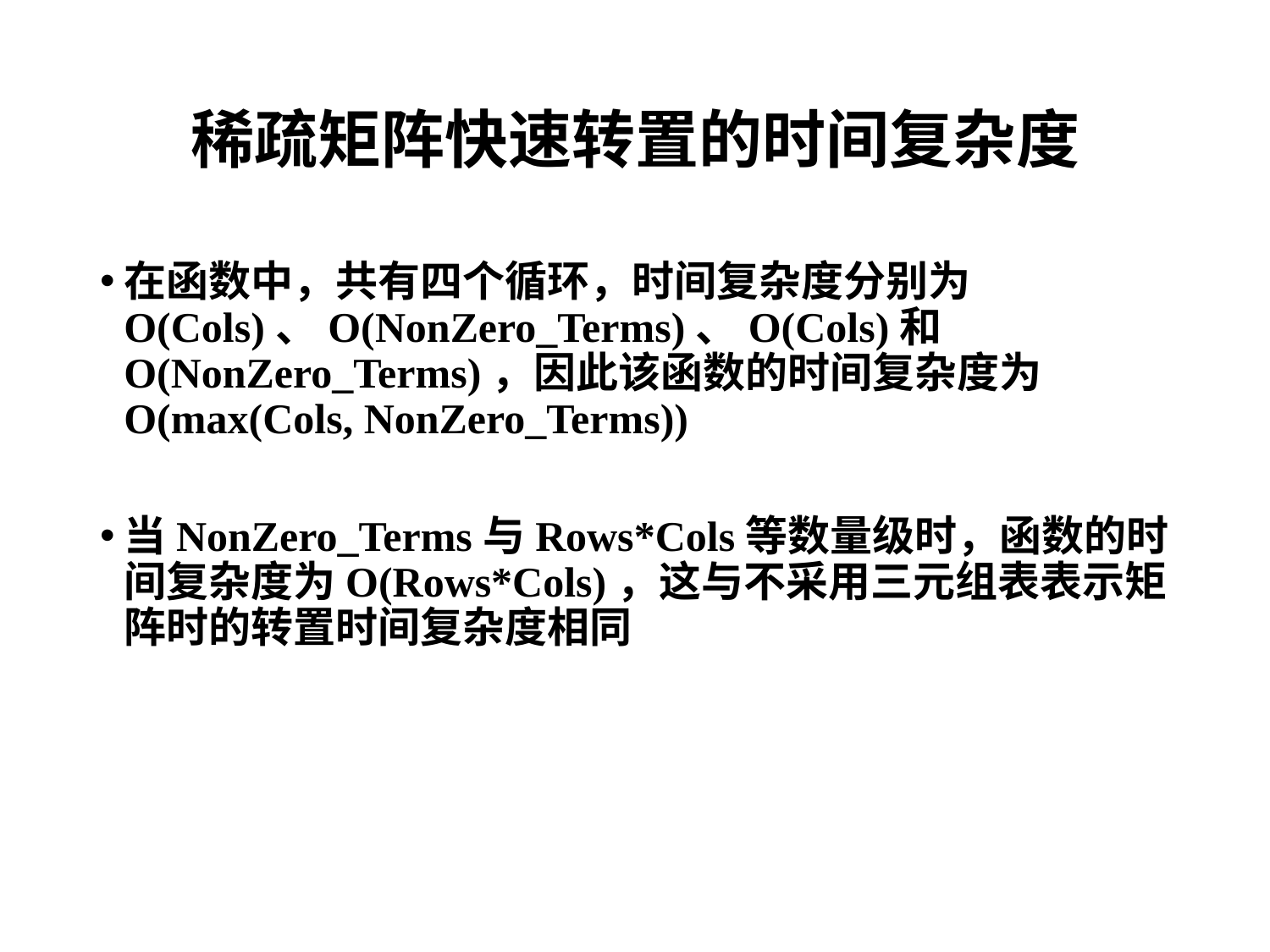

# 稀疏矩阵快速转置的时间复杂度
在函数中，共有四个循环，时间复杂度分别为O(Cols)、O(NonZero_Terms)、O(Cols)和O(NonZero_Terms)，因此该函数的时间复杂度为O(max(Cols, NonZero_Terms))

当NonZero_Terms与Rows*Cols等数量级时，函数的时间复杂度为O(Rows*Cols)，这与不采用三元组表表示矩阵时的转置时间复杂度相同